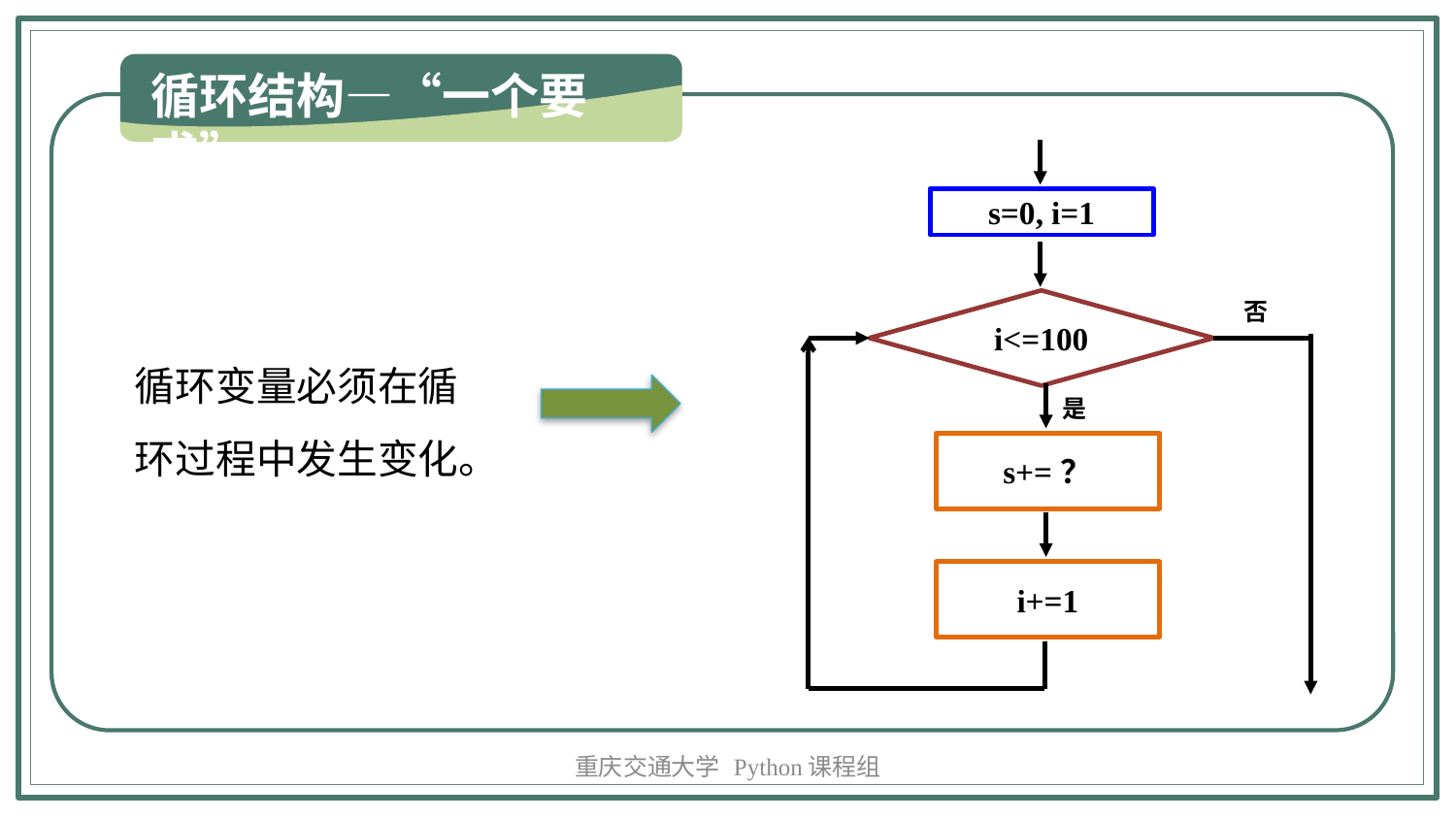

循环结构—“一个要求”

s=0, i=1
i<=100
否
循环变量必须在循环过程中发生变化。

是
s+=？
i+=1
重庆交通大学 Python课程组